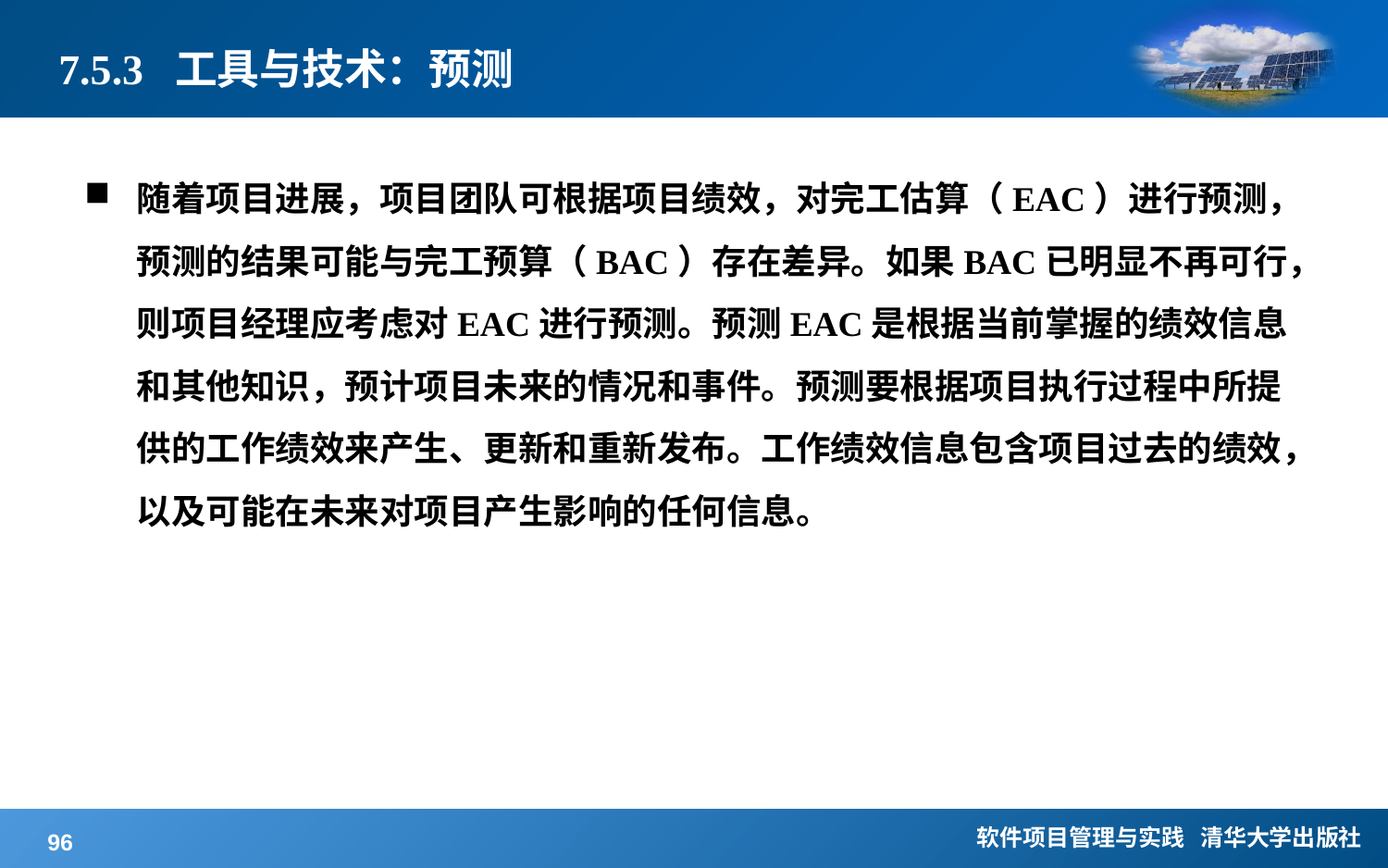

# 7.5.3  工具与技术：预测
随着项目进展，项目团队可根据项目绩效，对完工估算（EAC）进行预测，预测的结果可能与完工预算（BAC）存在差异。如果BAC已明显不再可行，则项目经理应考虑对EAC进行预测。预测EAC是根据当前掌握的绩效信息和其他知识，预计项目未来的情况和事件。预测要根据项目执行过程中所提供的工作绩效来产生、更新和重新发布。工作绩效信息包含项目过去的绩效，以及可能在未来对项目产生影响的任何信息。